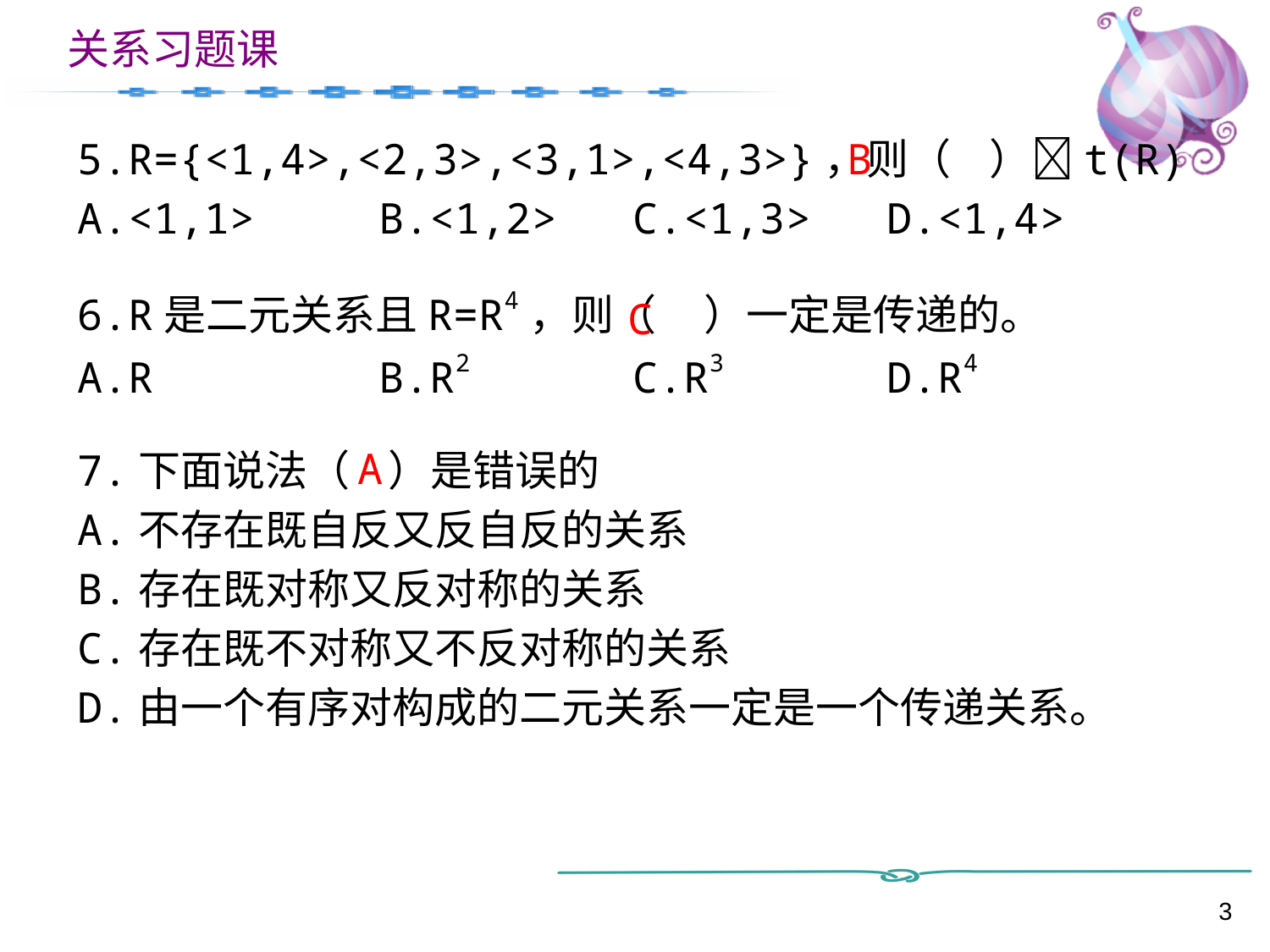

5.R={<1,4>,<2,3>,<3,1>,<4,3>}，则（    ）∉t(R)
A.<1,1>	B.<1,2>	C.<1,3>	D.<1,4>
6.R是二元关系且R=R4，则（     ）一定是传递的。
A.R		B.R2		C.R3		D.R4
7.下面说法（    ）是错误的
A.不存在既自反又反自反的关系
B.存在既对称又反对称的关系
C.存在既不对称又不反对称的关系
D.由一个有序对构成的二元关系一定是一个传递关系。
B
C
A
3